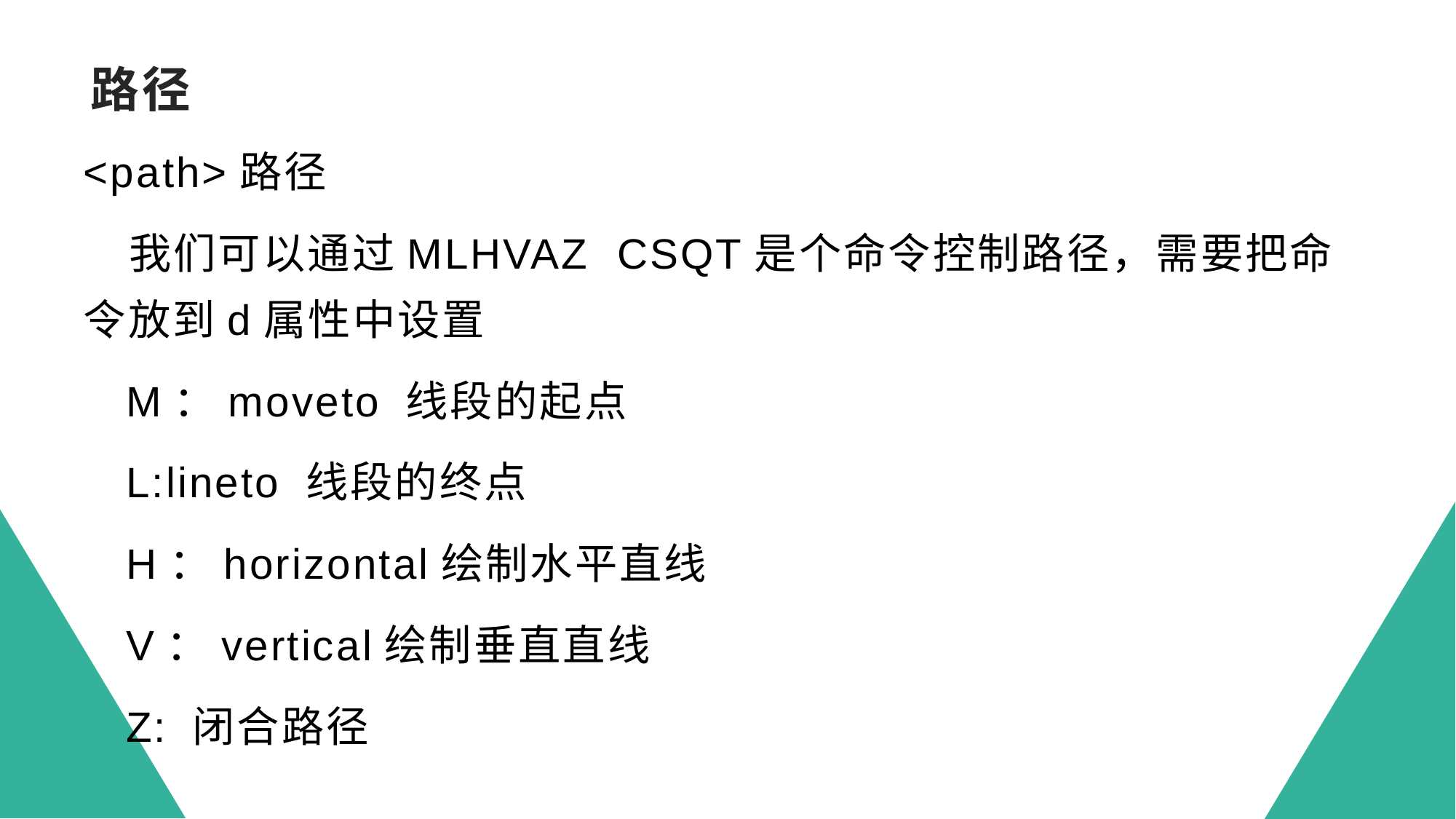

# 路径
<path>路径
   我们可以通过MLHVAZ  CSQT是个命令控制路径，需要把命令放到d属性中设置
   M：moveto 线段的起点
   L:lineto 线段的终点
   H：horizontal绘制水平直线
   V：vertical绘制垂直直线
   Z: 闭合路径